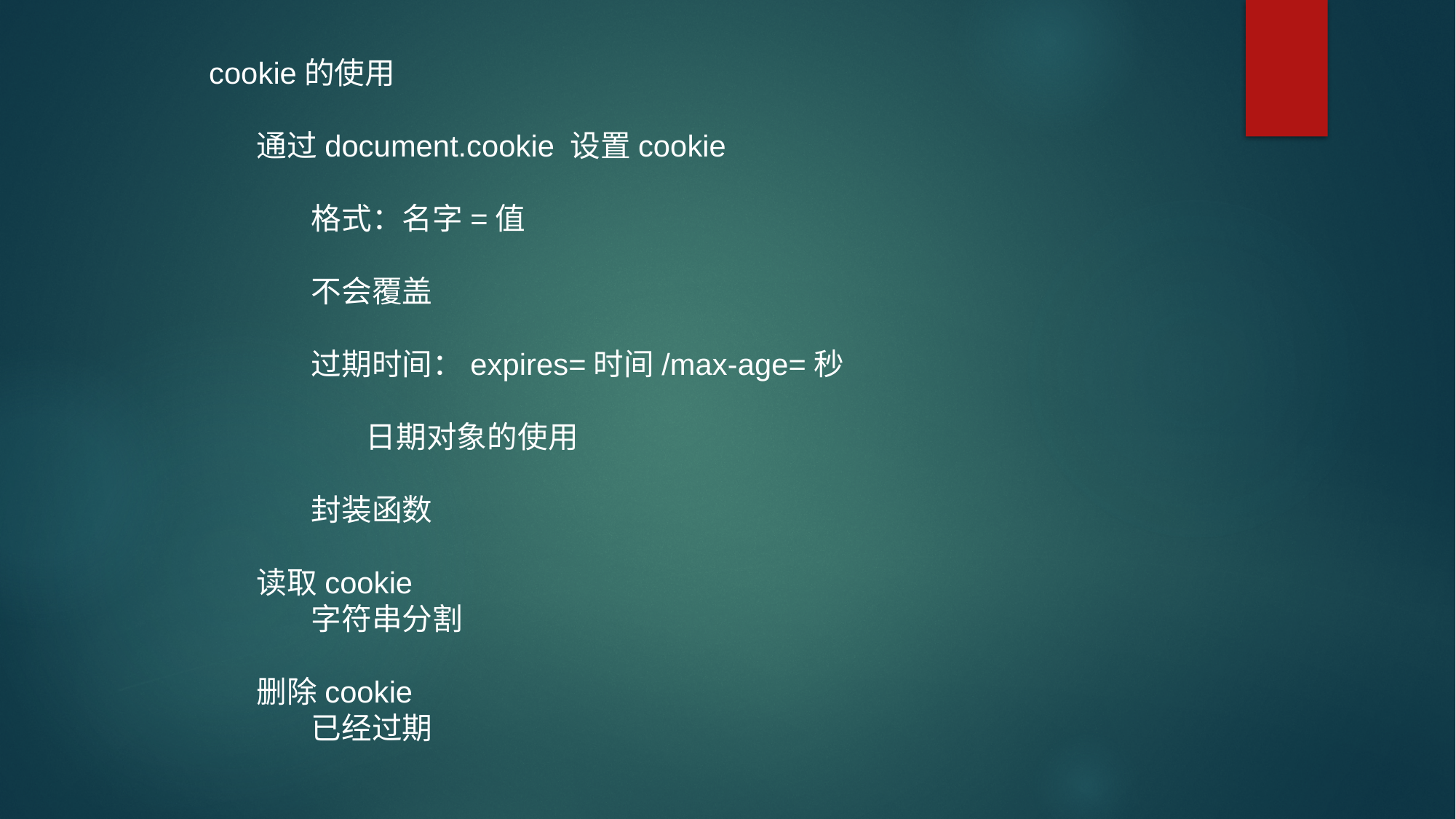

cookie的使用

通过document.cookie 设置cookie

格式：名字=值

不会覆盖

过期时间：expires=时间/max-age=秒

日期对象的使用

封装函数

读取cookie
字符串分割

删除cookie
已经过期